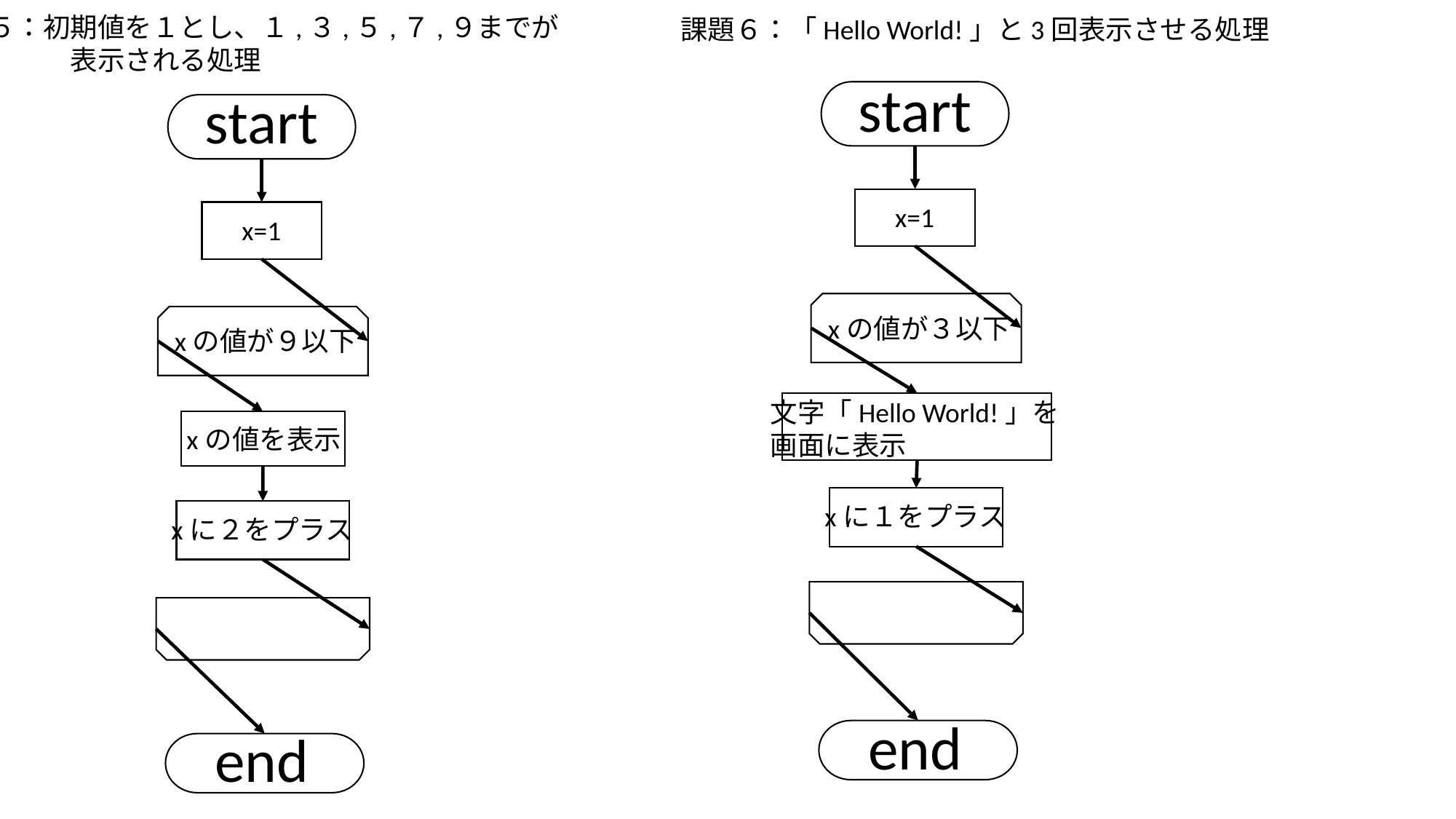

課題５：初期値を１とし、１,３,５,７,９までが
　　　　　表示される処理
課題６：「Hello World!」と3回表示させる処理
start

start

x=1

x=1

xの値が３以下

xの値が９以下
文字「Hello World!」を
画面に表示

xの値を表示

xに１をプラス

xに２をプラス

end

end